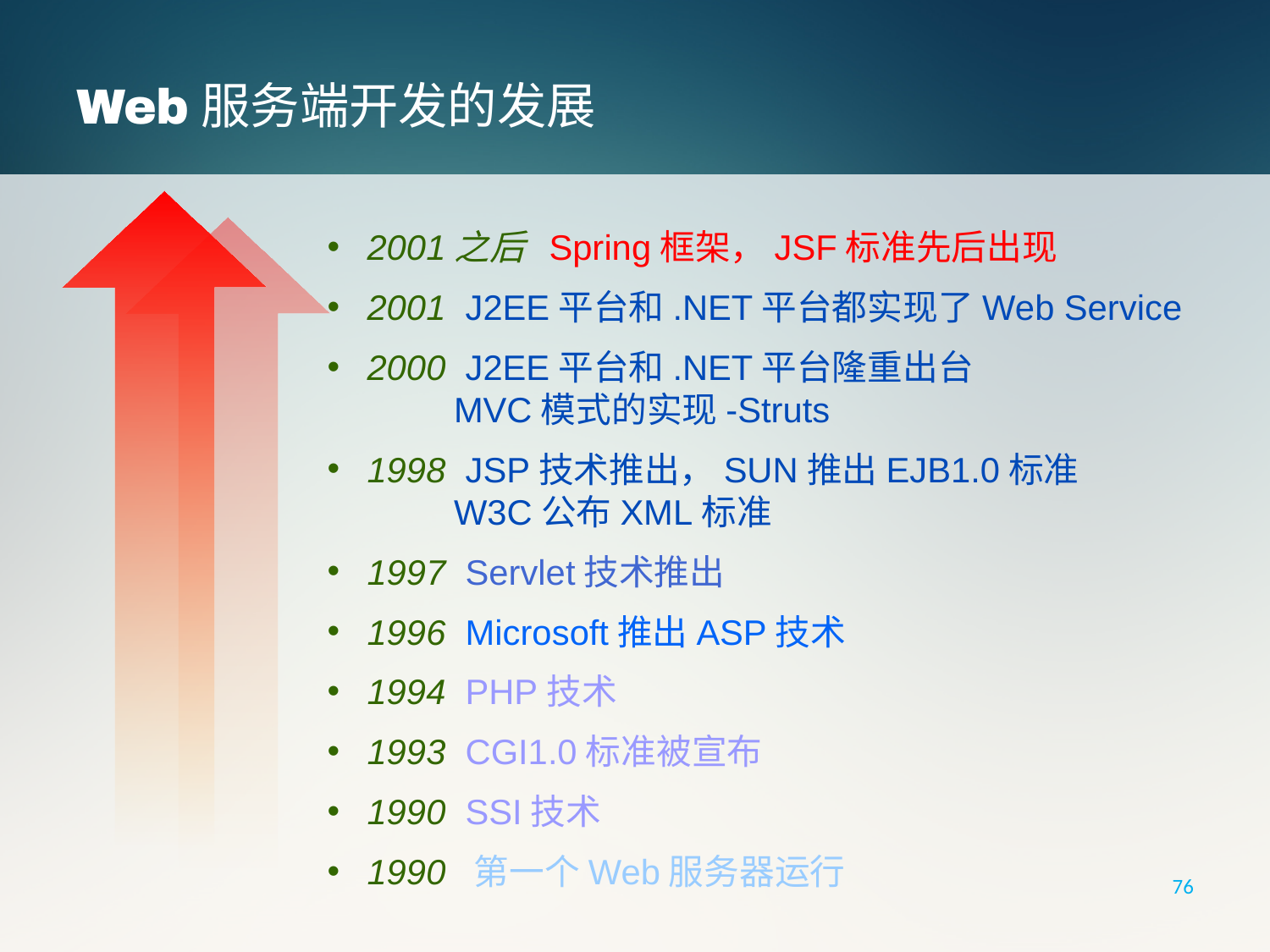

# Web服务端开发的发展
2001之后  Spring框架，JSF标准先后出现
2001  J2EE平台和.NET平台都实现了Web Service
2000  J2EE平台和.NET平台隆重出台
          MVC模式的实现-Struts
1998  JSP技术推出，SUN推出EJB1.0标准
          W3C公布XML标准
1997  Servlet技术推出
1996  Microsoft推出ASP技术
1994  PHP技术
1993  CGI1.0标准被宣布
1990  SSI技术
1990  第一个Web服务器运行

76